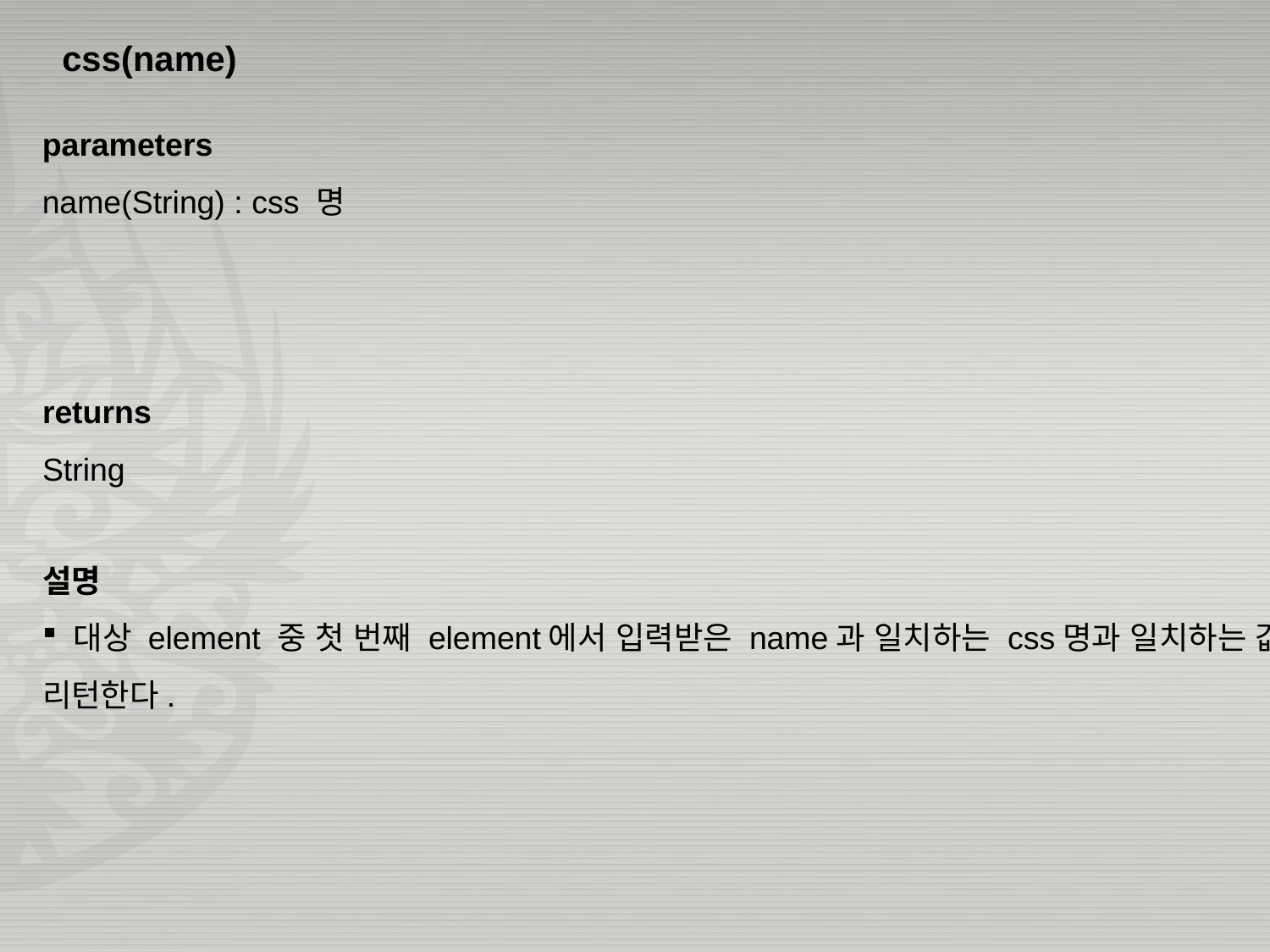

css(name)
parameters
name(String) : css 명
returns
String
설명
 대상 element 중 첫 번째 element에서 입력받은 name과 일치하는 css명과 일치하는 값을
리턴한다.